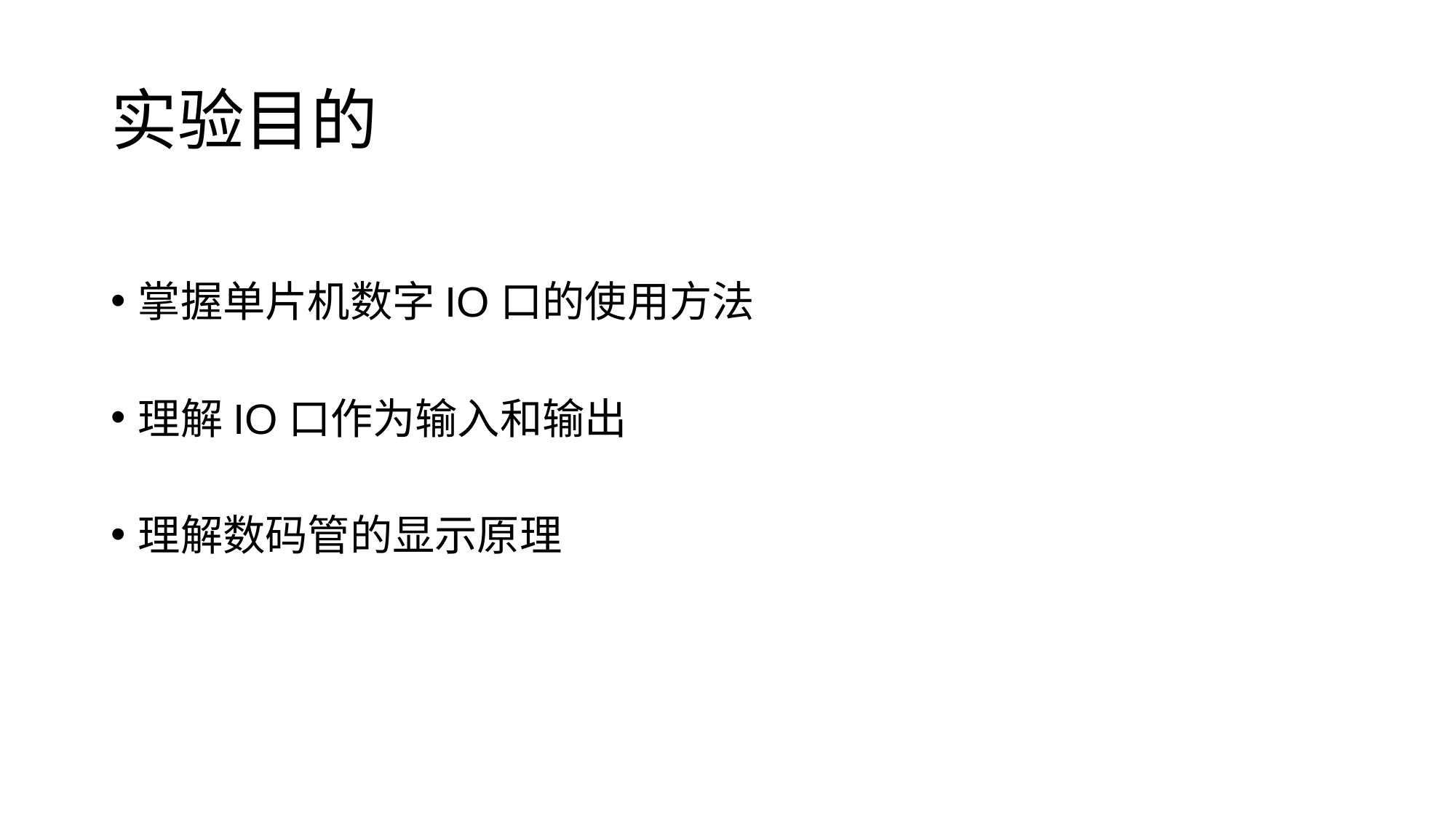

# 实验目的
掌握单片机数字IO口的使用方法
理解IO口作为输入和输出
理解数码管的显示原理